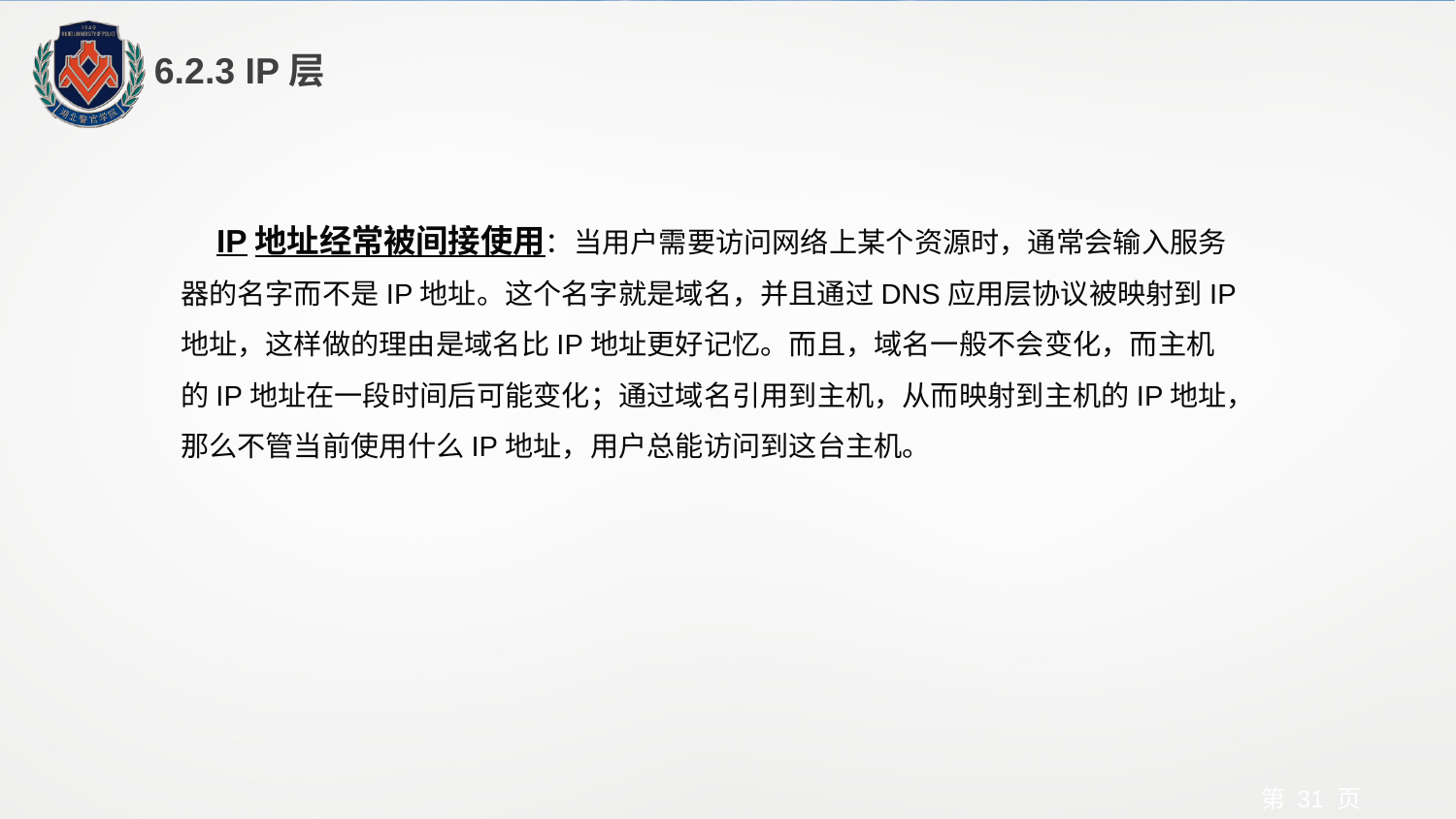

6.2.3 IP层
    IP地址经常被间接使用：当用户需要访问网络上某个资源时，通常会输入服务器的名字而不是IP地址。这个名字就是域名，并且通过DNS应用层协议被映射到IP地址，这样做的理由是域名比IP地址更好记忆。而且，域名一般不会变化，而主机的IP地址在一段时间后可能变化；通过域名引用到主机，从而映射到主机的IP地址，那么不管当前使用什么IP地址，用户总能访问到这台主机。